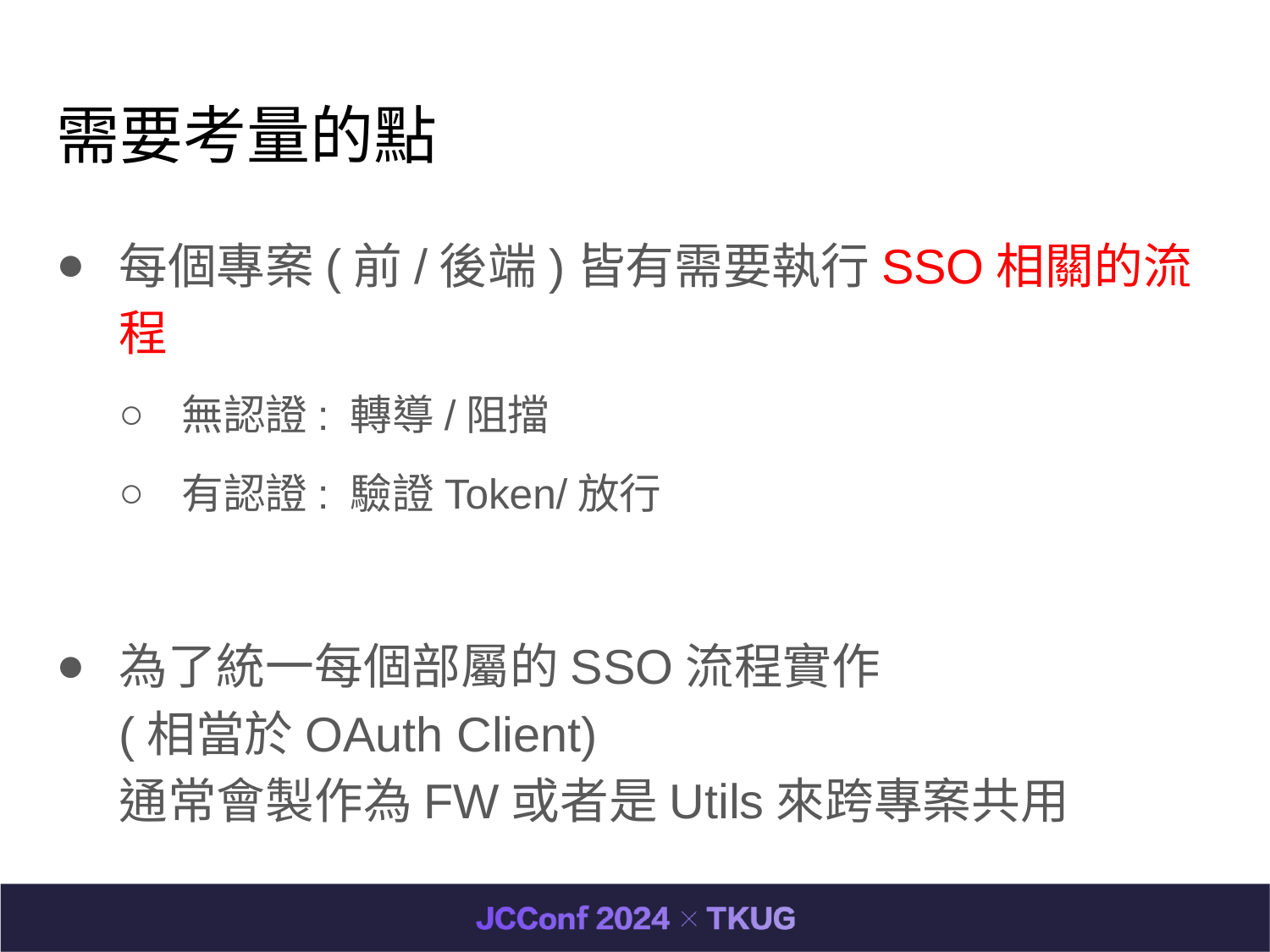

# 需要考量的點
每個專案(前/後端)皆有需要執行SSO相關的流程
無認證: 轉導/阻擋
有認證: 驗證Token/放行

為了統一每個部屬的SSO流程實作
(相當於OAuth Client)
通常會製作為FW或者是Utils來跨專案共用